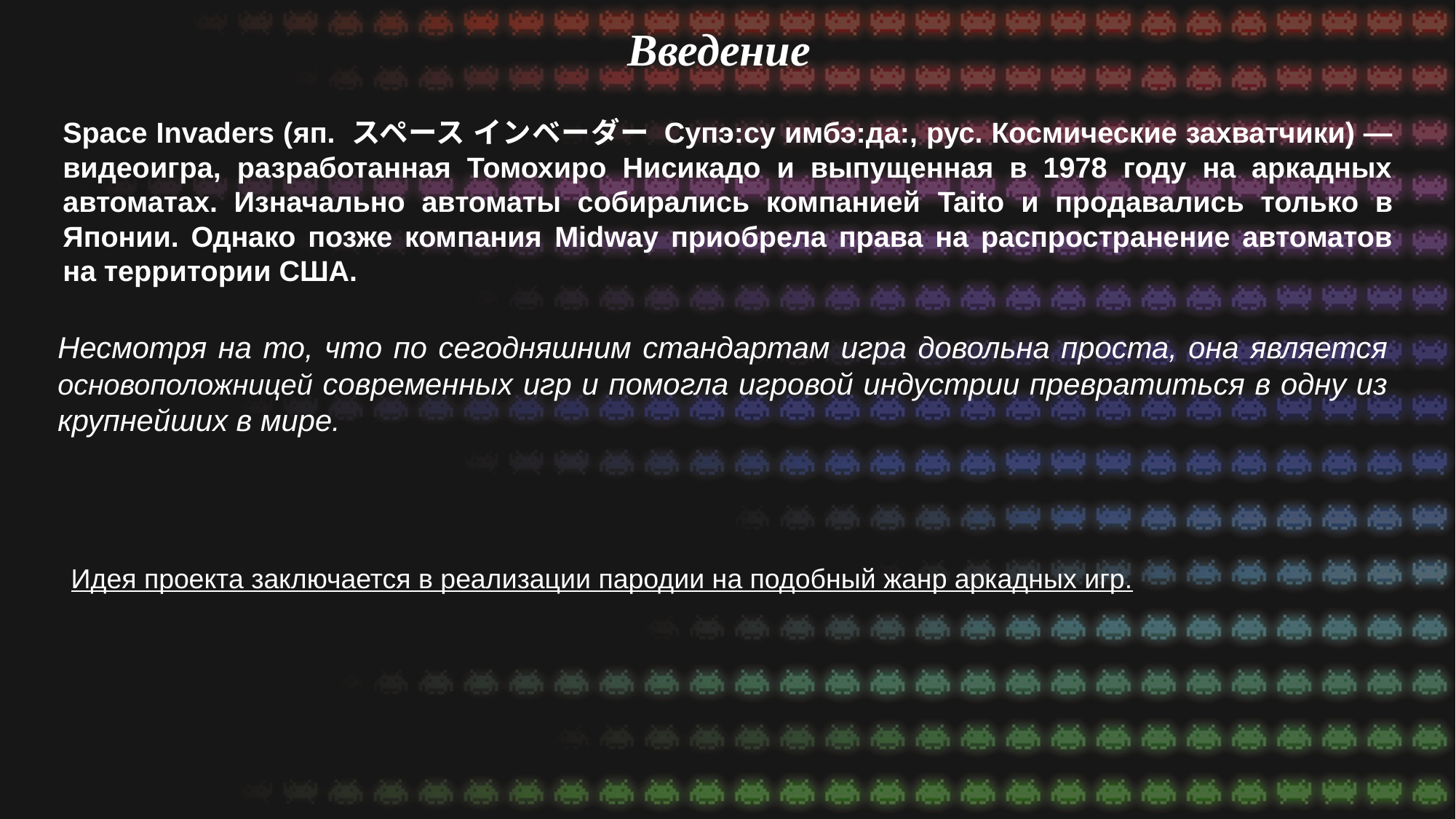

Введение
Space Invaders (яп. スペース インベーダー Супэ:су имбэ:да:, рус. Космические захватчики) — видеоигра, разработанная Томохиро Нисикадо и выпущенная в 1978 году на аркадных автоматах. Изначально автоматы собирались компанией Taito и продавались только в Японии. Однако позже компания Midway приобрела права на распространение автоматов на территории США.
Несмотря на то, что по сегодняшним стандартам игра довольна проста, она является основоположницей современных игр и помогла игровой индустрии превратиться в одну из крупнейших в мире.
Идея проекта заключается в реализации пародии на подобный жанр аркадных игр.